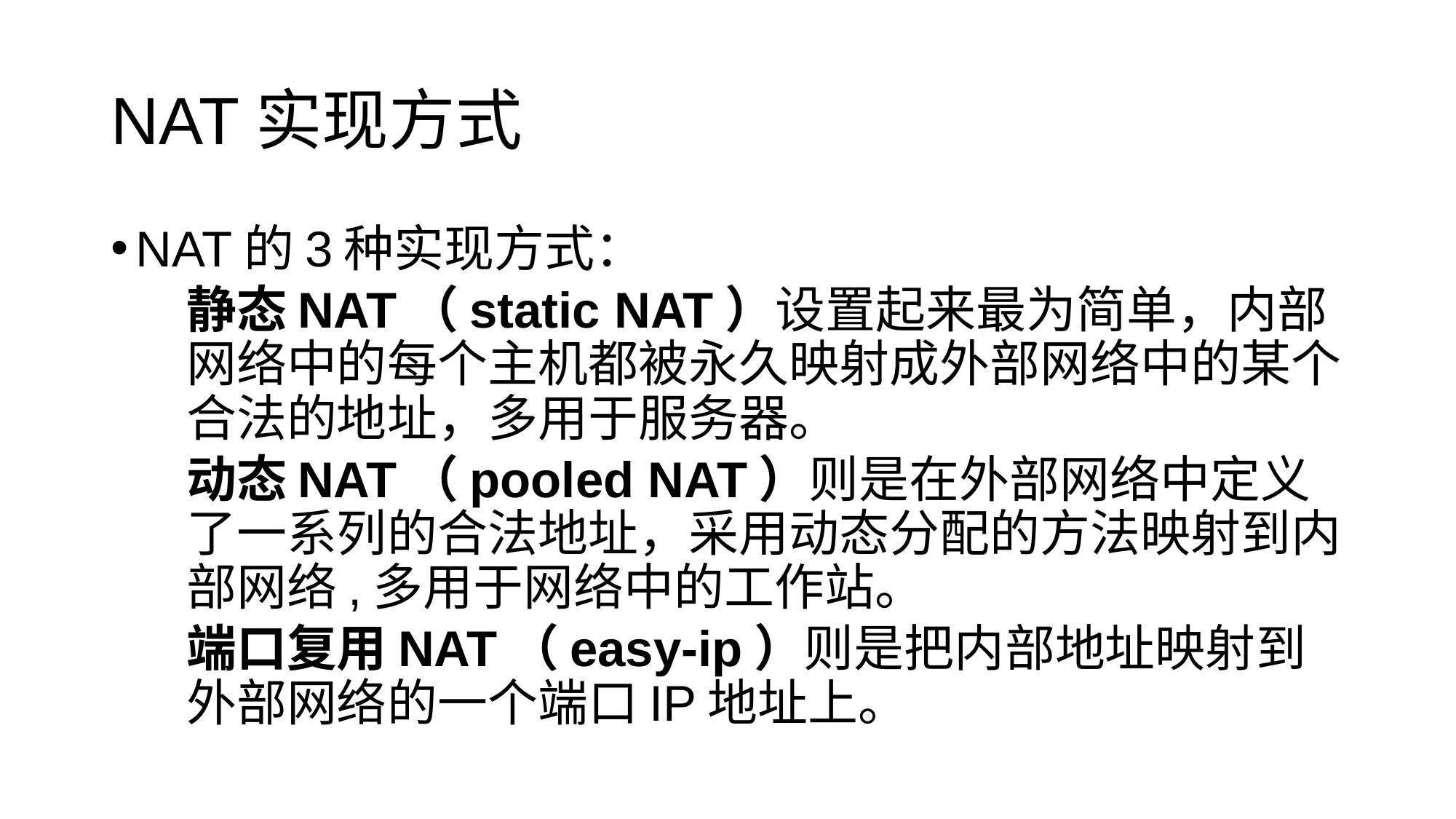

# NAT实现方式
NAT的3种实现方式：
静态NAT（static NAT）设置起来最为简单，内部网络中的每个主机都被永久映射成外部网络中的某个合法的地址，多用于服务器。
动态NAT（pooled NAT）则是在外部网络中定义了一系列的合法地址，采用动态分配的方法映射到内部网络,多用于网络中的工作站。
端口复用NAT（easy-ip）则是把内部地址映射到外部网络的一个端口IP地址上。